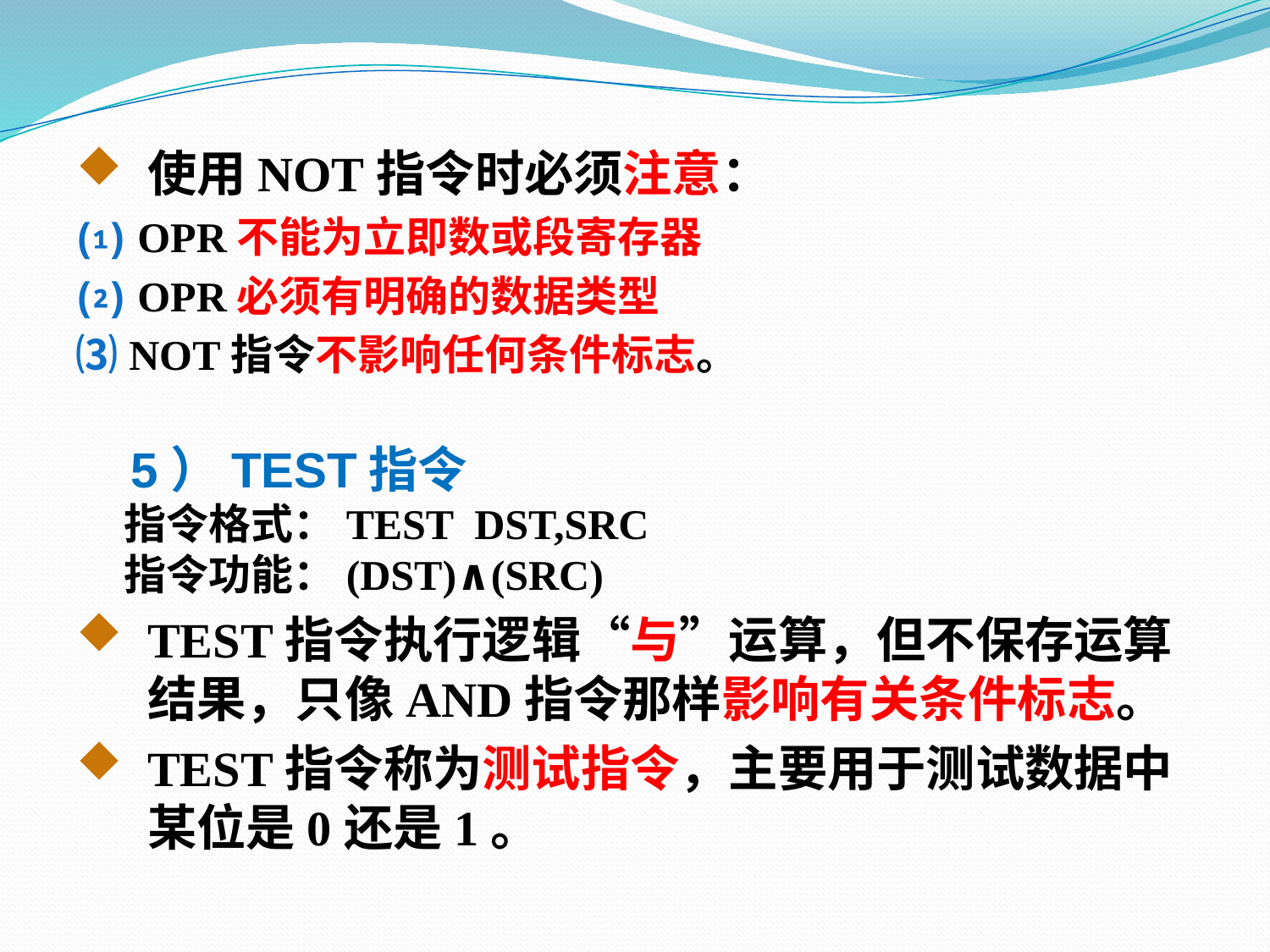

使用NOT指令时必须注意：
⑴ OPR不能为立即数或段寄存器
⑵ OPR必须有明确的数据类型
⑶ NOT指令不影响任何条件标志。

    5）TEST指令
    指令格式：TEST  DST,SRC
    指令功能：(DST)∧(SRC)
TEST指令执行逻辑“与”运算，但不保存运算结果，只像AND指令那样影响有关条件标志。
TEST指令称为测试指令，主要用于测试数据中某位是0还是1。